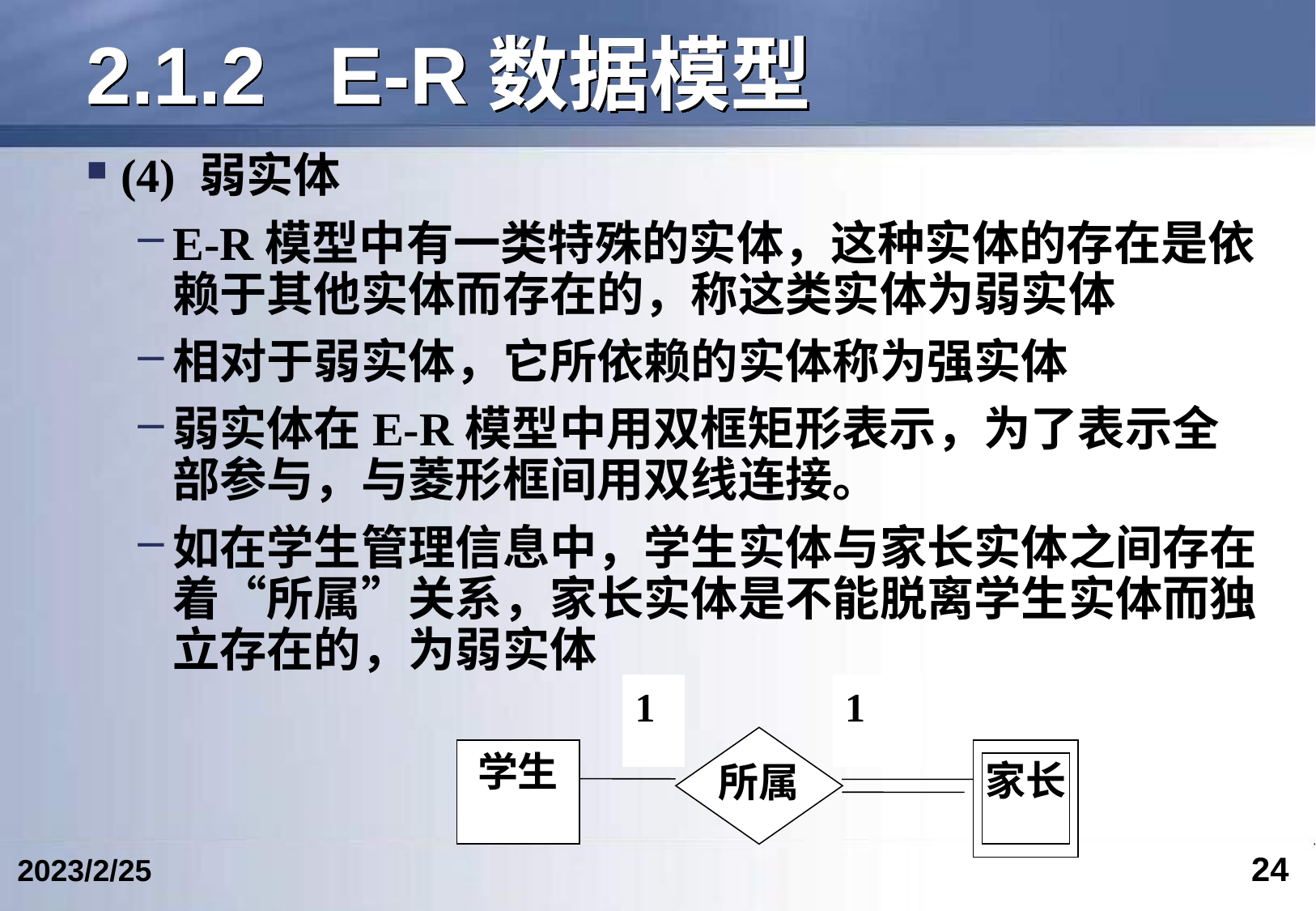

# 2.1.2	E-R数据模型
(4) 弱实体
E-R模型中有一类特殊的实体，这种实体的存在是依赖于其他实体而存在的，称这类实体为弱实体
相对于弱实体，它所依赖的实体称为强实体
弱实体在E-R模型中用双框矩形表示，为了表示全部参与，与菱形框间用双线连接。
如在学生管理信息中，学生实体与家长实体之间存在着“所属”关系，家长实体是不能脱离学生实体而独立存在的，为弱实体
1
1
所属
学生

家长

24
2023/2/25